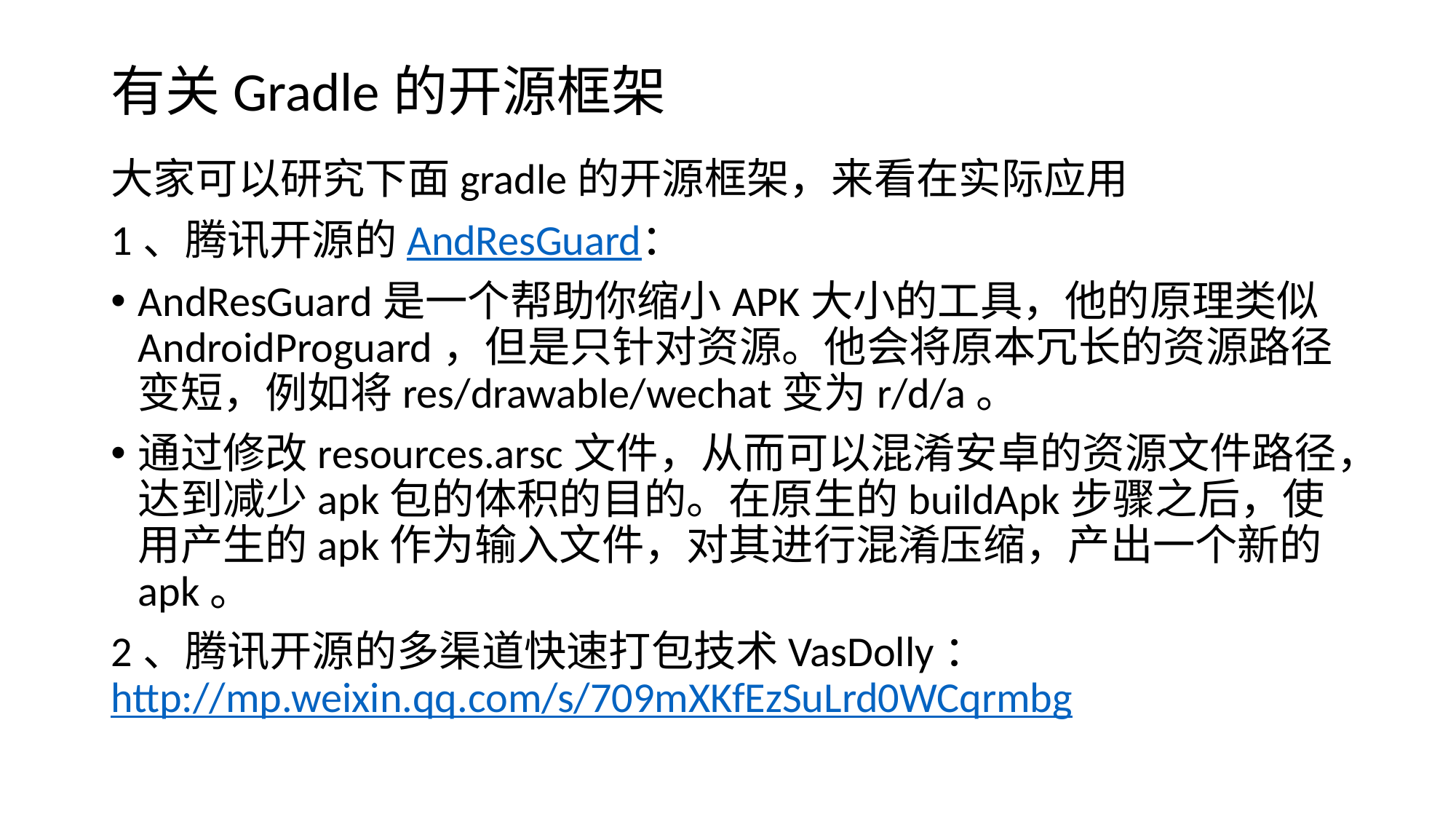

# 有关Gradle的开源框架
大家可以研究下面gradle的开源框架，来看在实际应用
1、腾讯开源的AndResGuard：
AndResGuard是一个帮助你缩小APK大小的工具，他的原理类似AndroidProguard，但是只针对资源。他会将原本冗长的资源路径变短，例如将res/drawable/wechat变为r/d/a。
通过修改resources.arsc文件，从而可以混淆安卓的资源文件路径，达到减少apk包的体积的目的。在原生的buildApk步骤之后，使用产生的apk作为输入文件，对其进行混淆压缩，产出一个新的apk。
2、腾讯开源的多渠道快速打包技术VasDolly：http://mp.weixin.qq.com/s/709mXKfEzSuLrd0WCqrmbg